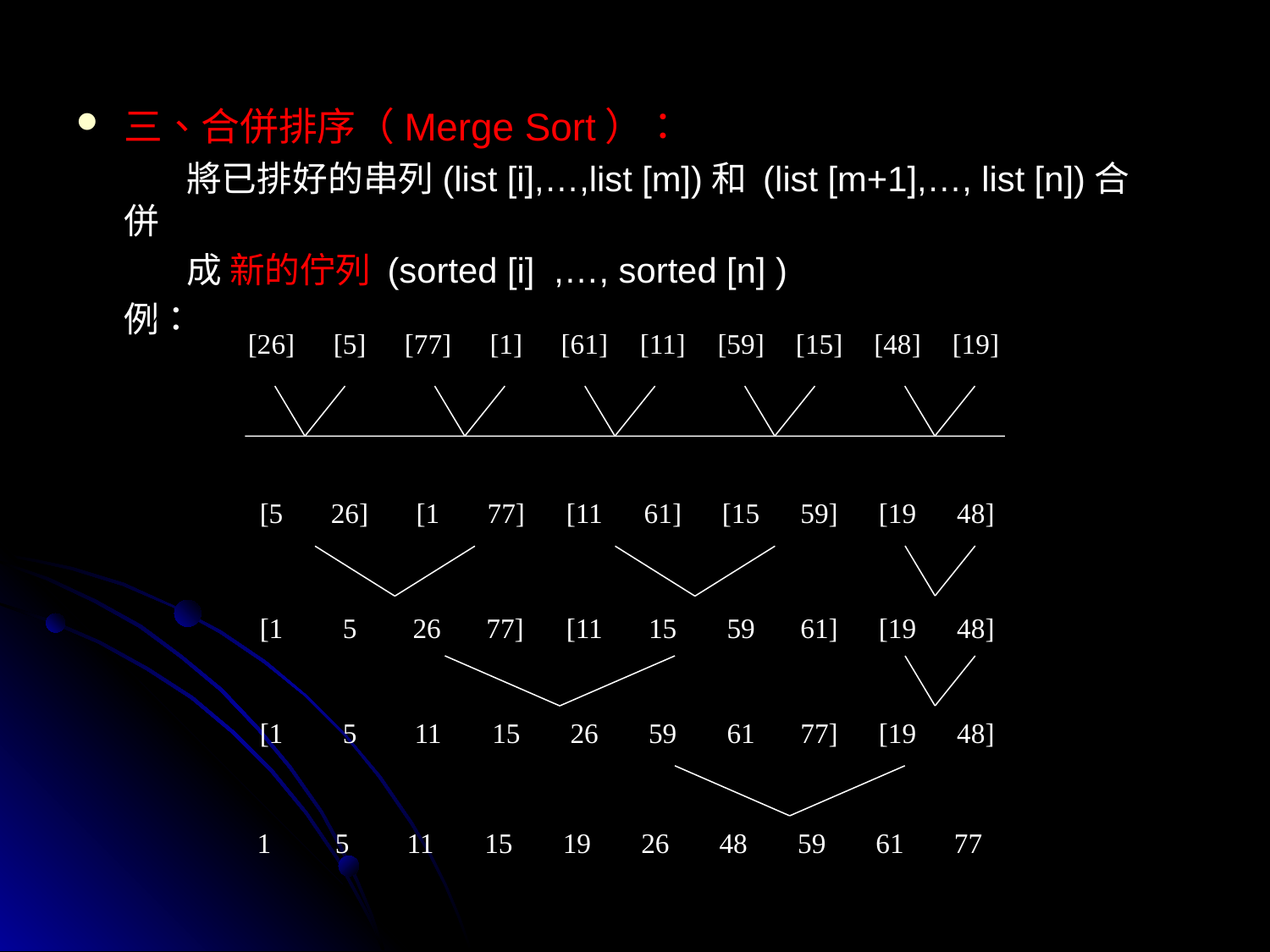

三、合併排序（Merge Sort）：
             將已排好的串列(list [i],…,list [m])和 (list [m+1],…, list [n])合併
             成 新的佇列 (sorted [i]  ,…, sorted [n] )
     例：

| [26] | [5] | [77] | [1] | [61] | [11] | [59] | [15] | [48] | [19] |
| --- | --- | --- | --- | --- | --- | --- | --- | --- | --- |
|  |  |  |  |  |  |  |  |  |  |
| [5 | 26] | [1 | 77] | [11 | 61] | [15 | 59] | [19 | 48] |

| [1 | 5 | 26 | 77] | [11 | 15 | 59 | 61] | [19 | 48] |
| --- | --- | --- | --- | --- | --- | --- | --- | --- | --- |

| [1 | 5 | 11 | 15 | 26 | 59 | 61 | 77] | [19 | 48] |
| --- | --- | --- | --- | --- | --- | --- | --- | --- | --- |

| 1 | 5 | 11 | 15 | 19 | 26 | 48 | 59 | 61 | 77 |
| --- | --- | --- | --- | --- | --- | --- | --- | --- | --- |